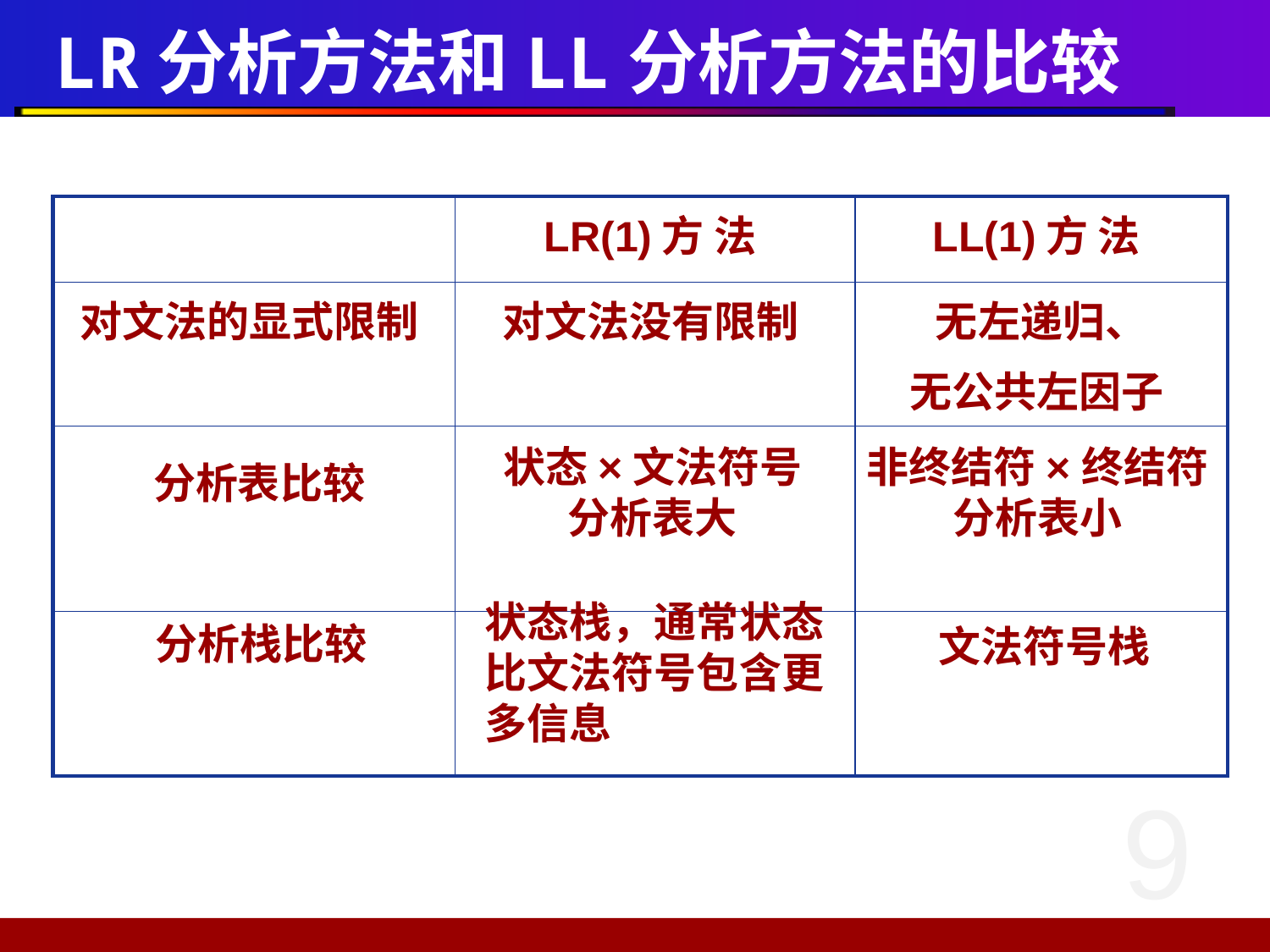

# LR分析方法和LL分析方法的比较
|  | LR(1)方 法 | LL(1)方 法 |
| --- | --- | --- |
| 对文法的显式限制 | 对文法没有限制 | 无左递归、 无公共左因子 |
|  |  |  |
|  |  |  |
状态×文法符号
分析表大
非终结符×终结符
分析表小
分析表比较
状态栈，通常状态比文法符号包含更多信息
分析栈比较
文法符号栈
9